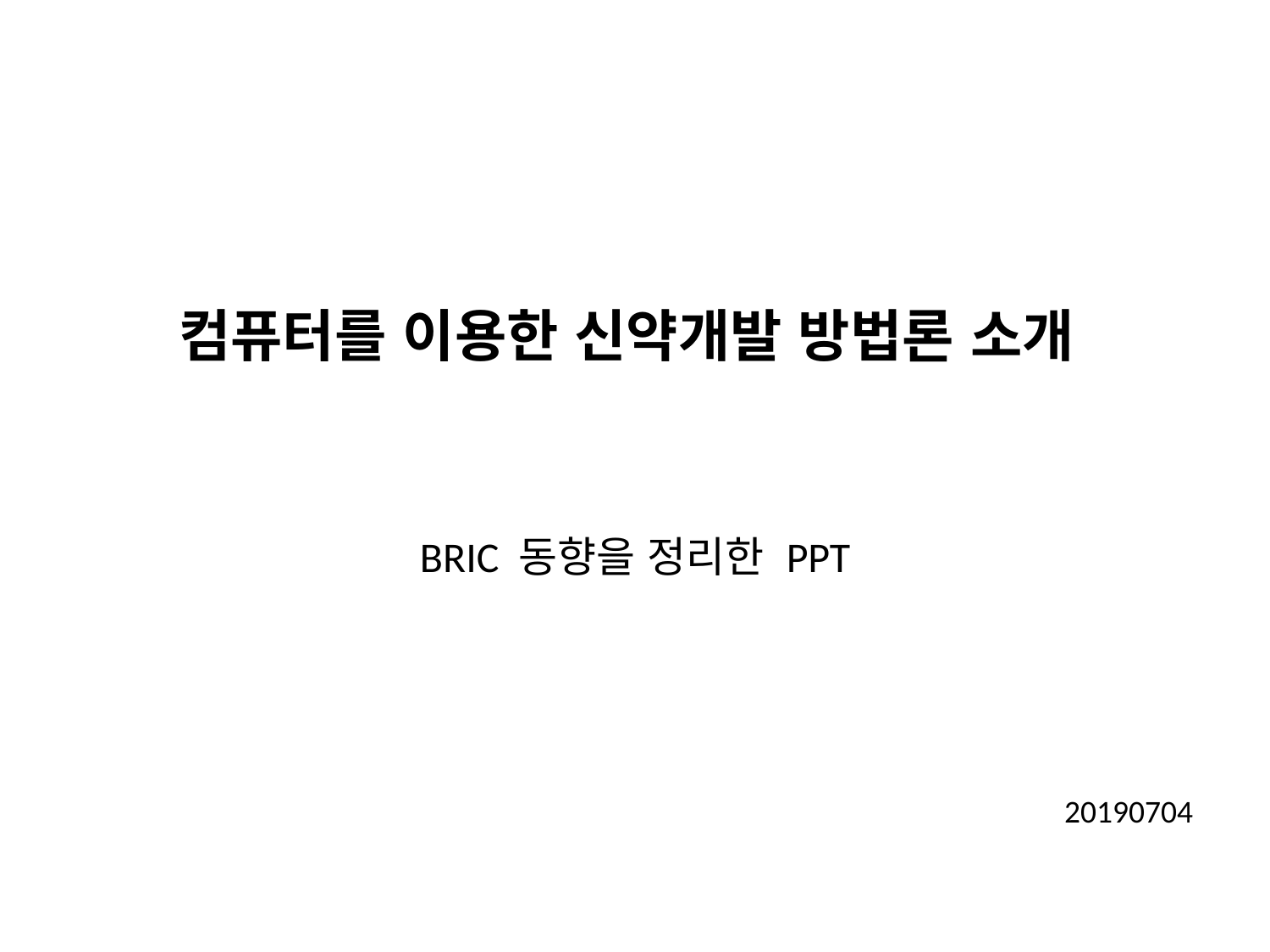

# 컴퓨터를 이용한 신약개발 방법론 소개
BRIC 동향을 정리한 PPT
20190704